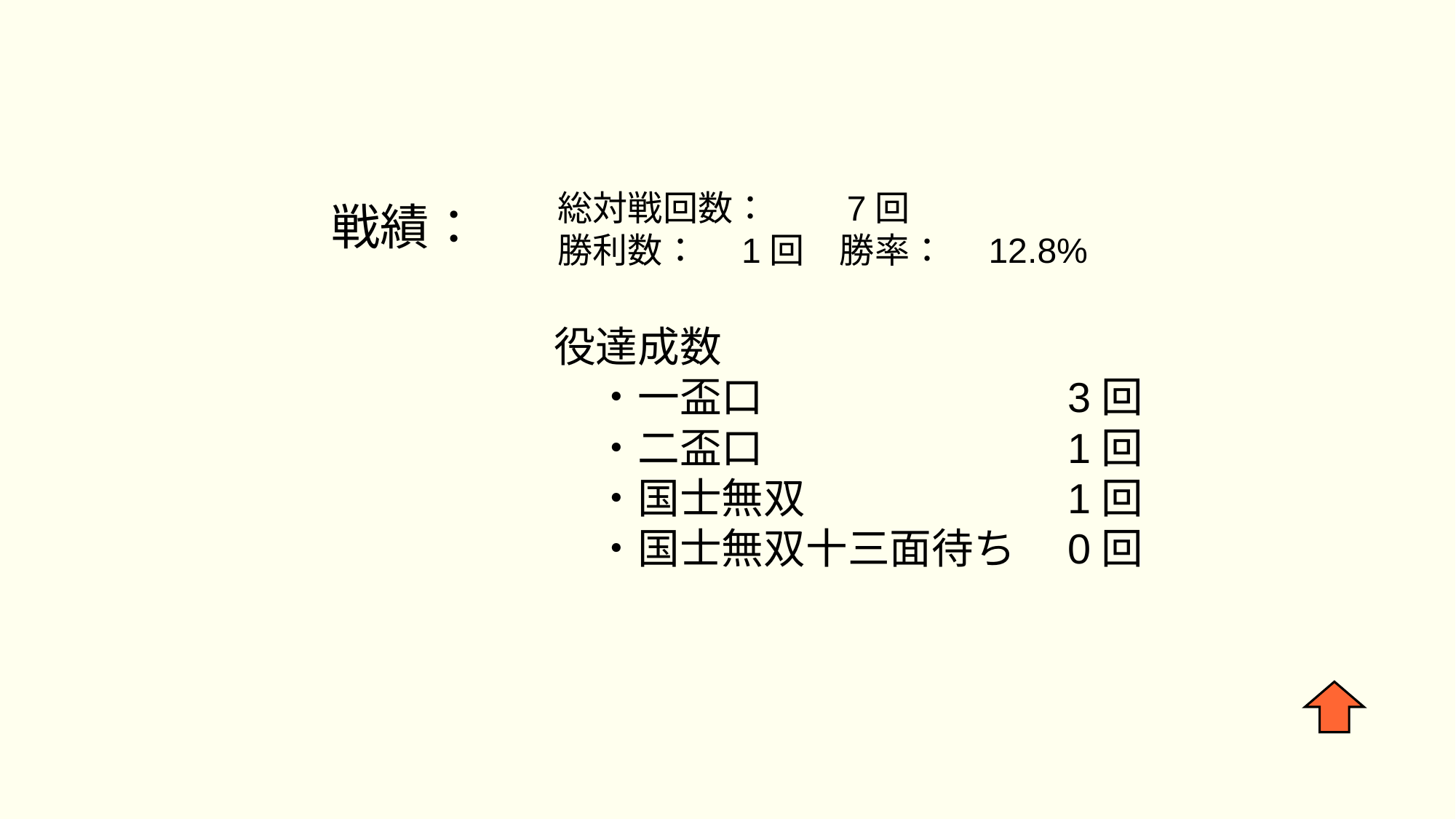

総対戦回数：　　7回
勝利数：　1回　勝率：　12.8%
戦績：
役達成数
　・一盃口　　　　　　　3回
　・二盃口　　　　　　　1回
　・国士無双　　　　　　1回
　・国士無双十三面待ち　0回